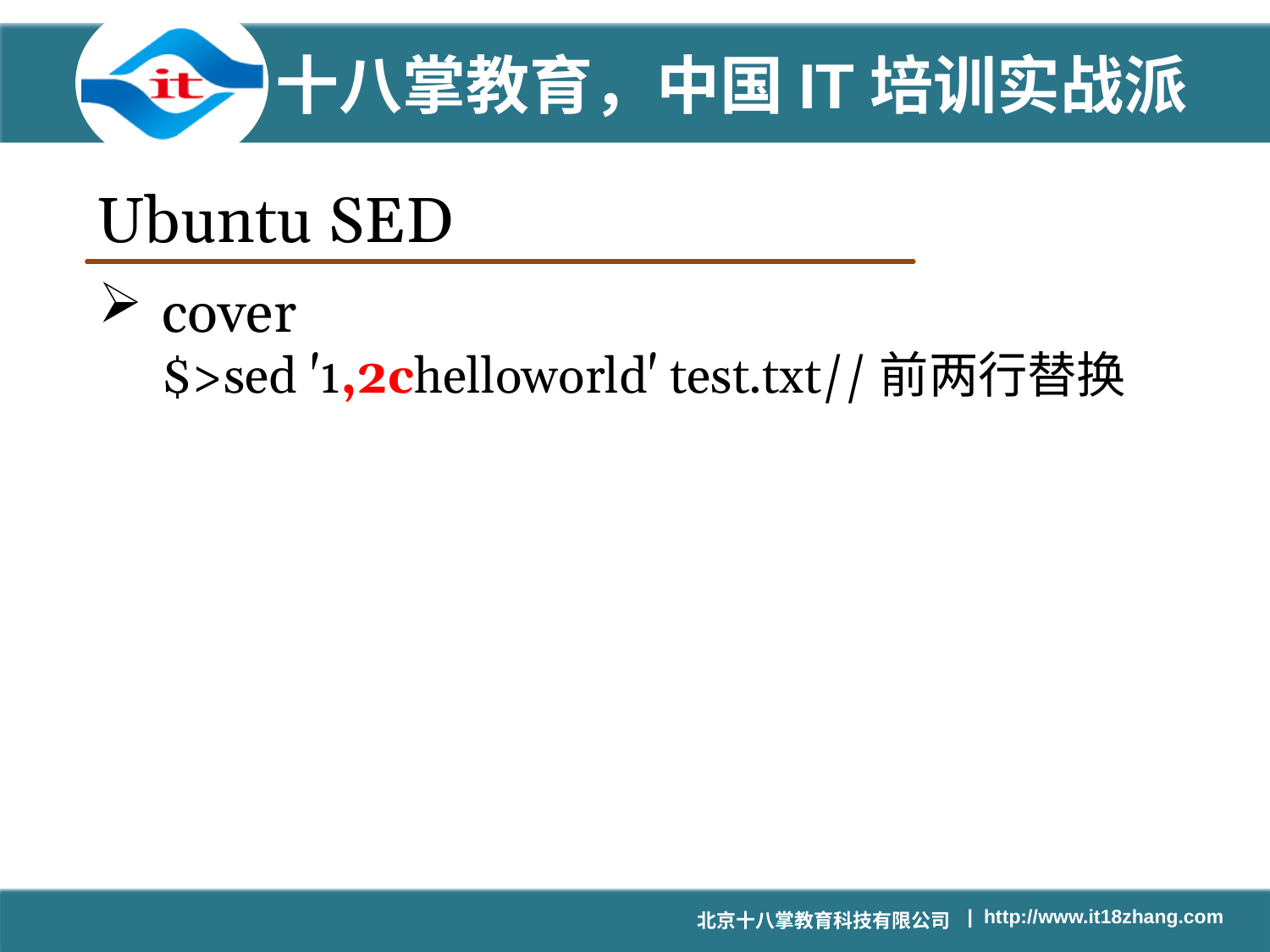

# Ubuntu SED
cover
$>sed '1,2chelloworld' test.txt//前两行替换